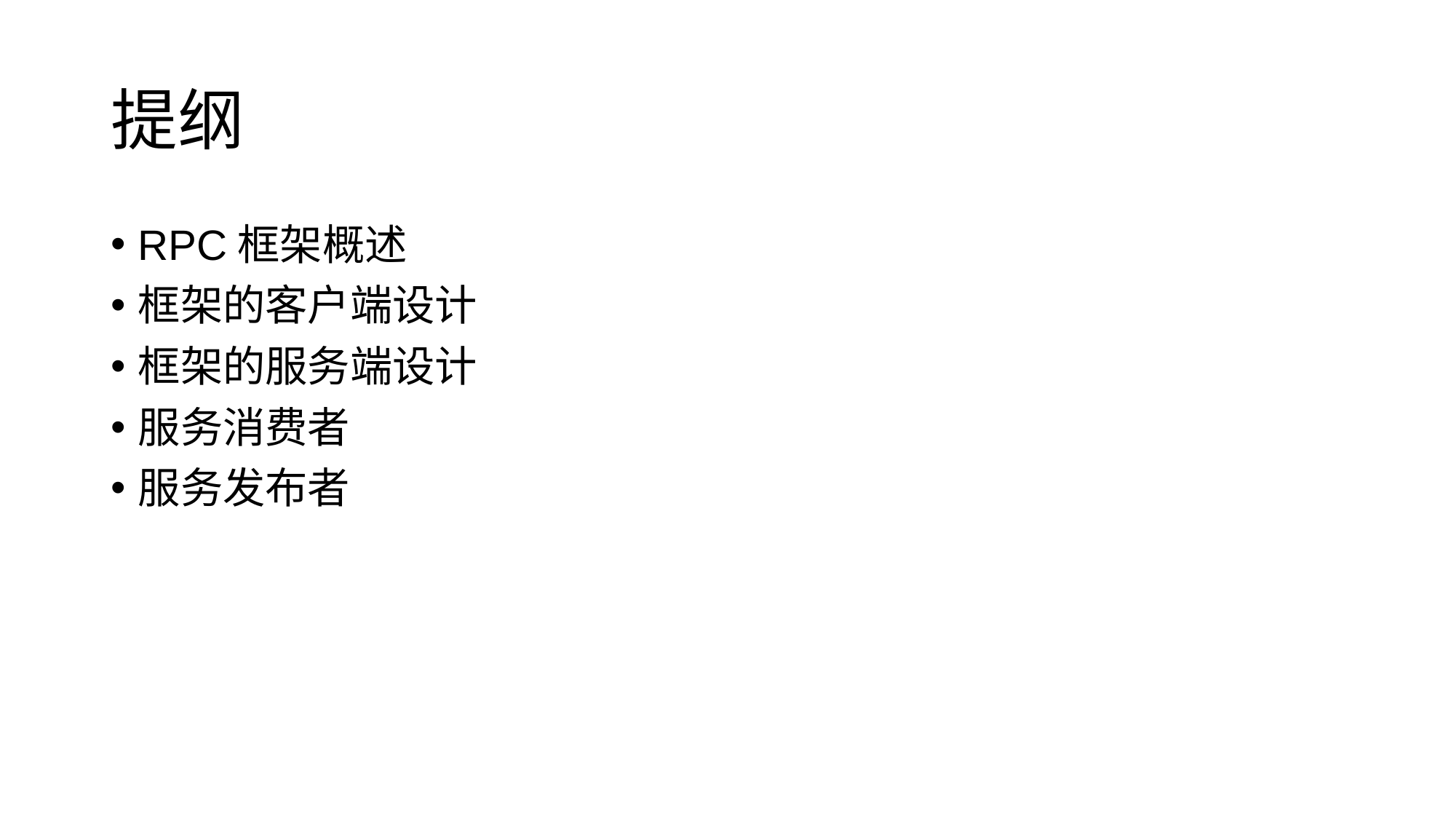

# 提纲
RPC框架概述
框架的客户端设计
框架的服务端设计
服务消费者
服务发布者